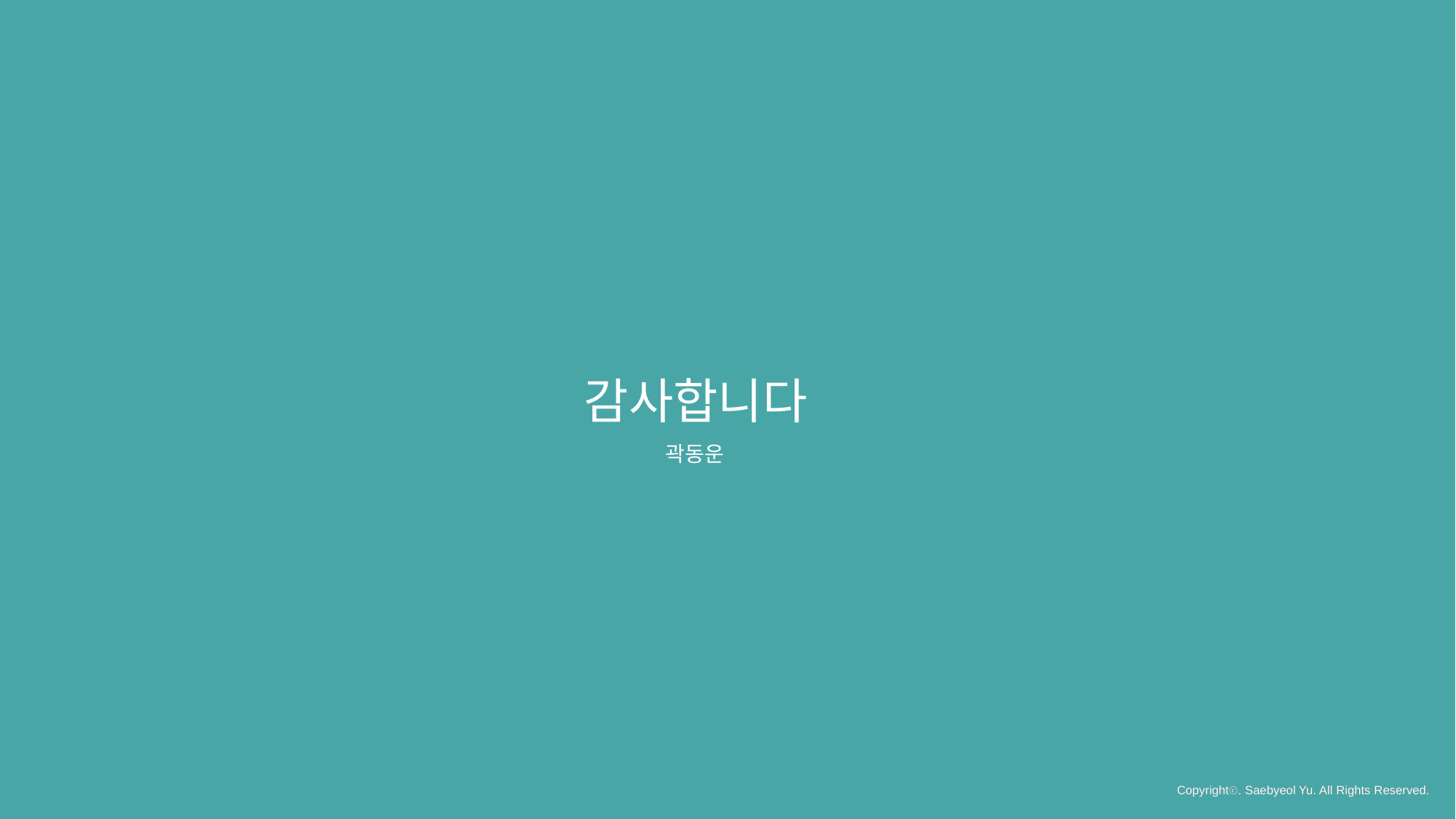

감사합니다
곽동운
Copyrightⓒ. Saebyeol Yu. All Rights Reserved.